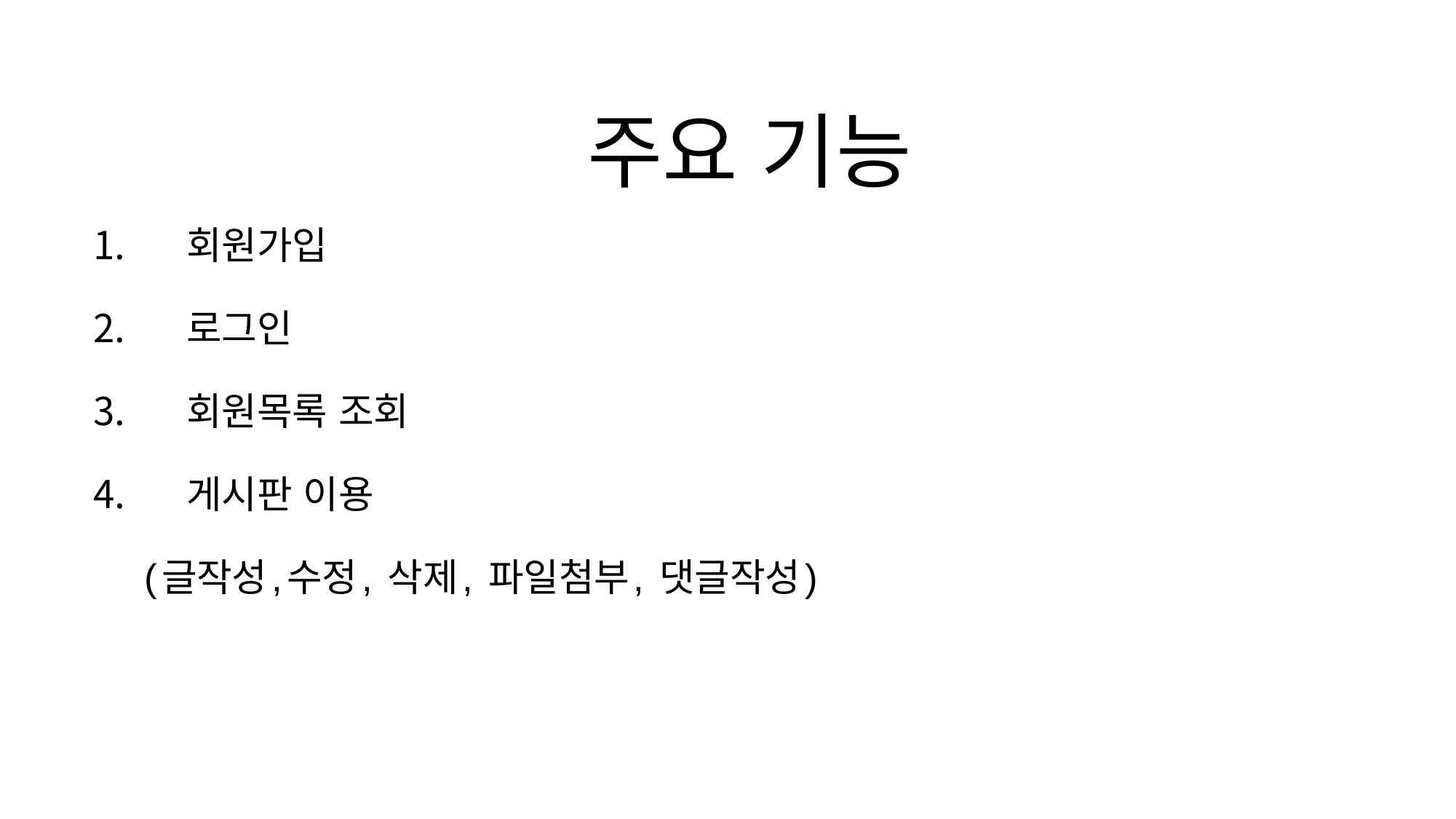

주요 기능
회원가입

로그인

회원목록 조회

게시판 이용

	(글작성,수정, 삭제, 파일첨부, 댓글작성)